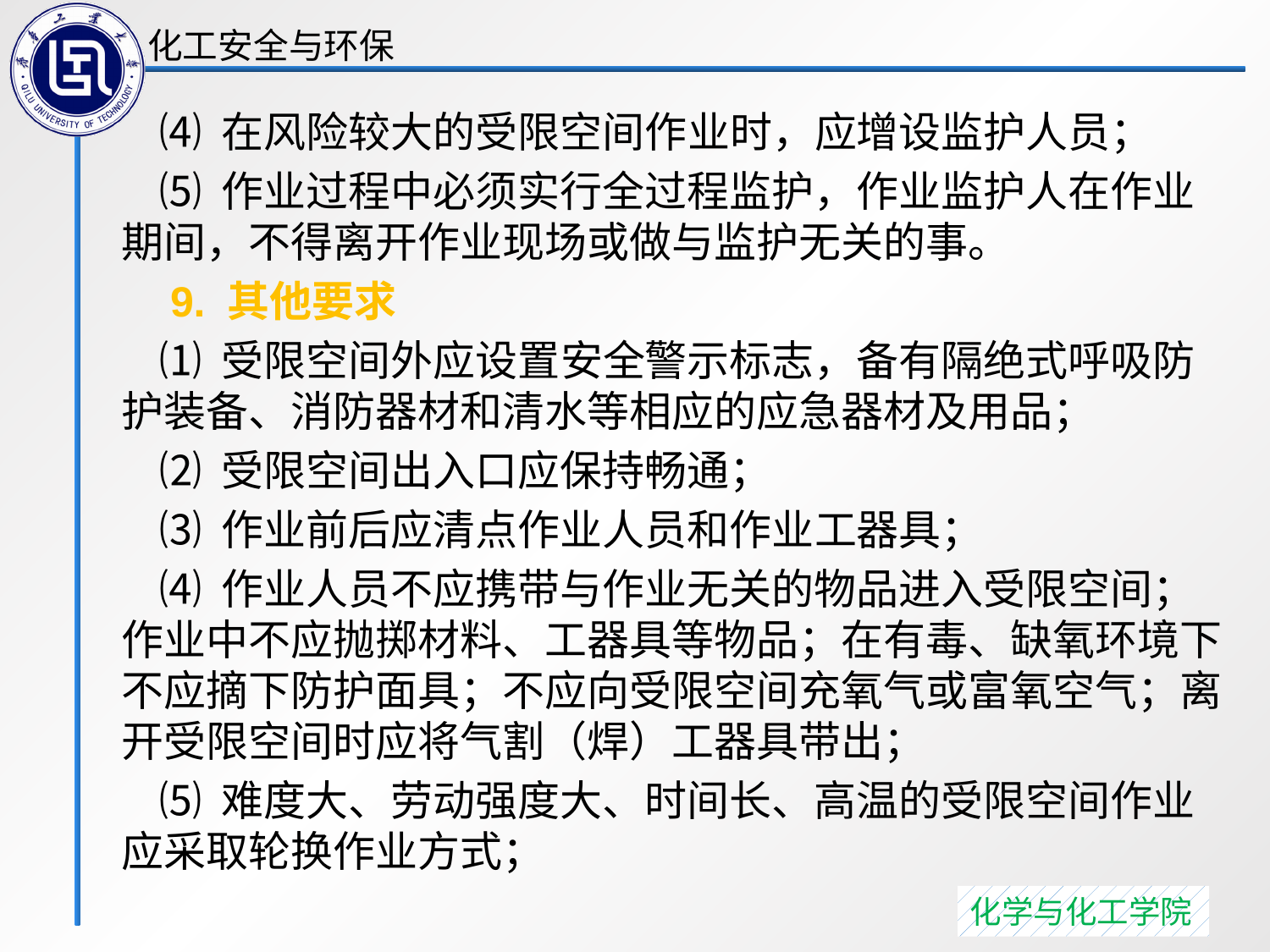

⑷ 在风险较大的受限空间作业时，应增设监护人员；
    ⑸ 作业过程中必须实行全过程监护，作业监护人在作业期间，不得离开作业现场或做与监护无关的事。
    9. 其他要求
    ⑴ 受限空间外应设置安全警示标志，备有隔绝式呼吸防护装备、消防器材和清水等相应的应急器材及用品；
    ⑵ 受限空间出入口应保持畅通；
    ⑶ 作业前后应清点作业人员和作业工器具；
    ⑷ 作业人员不应携带与作业无关的物品进入受限空间；作业中不应抛掷材料、工器具等物品；在有毒、缺氧环境下不应摘下防护面具；不应向受限空间充氧气或富氧空气；离开受限空间时应将气割（焊）工器具带出；
    ⑸ 难度大、劳动强度大、时间长、高温的受限空间作业应采取轮换作业方式；